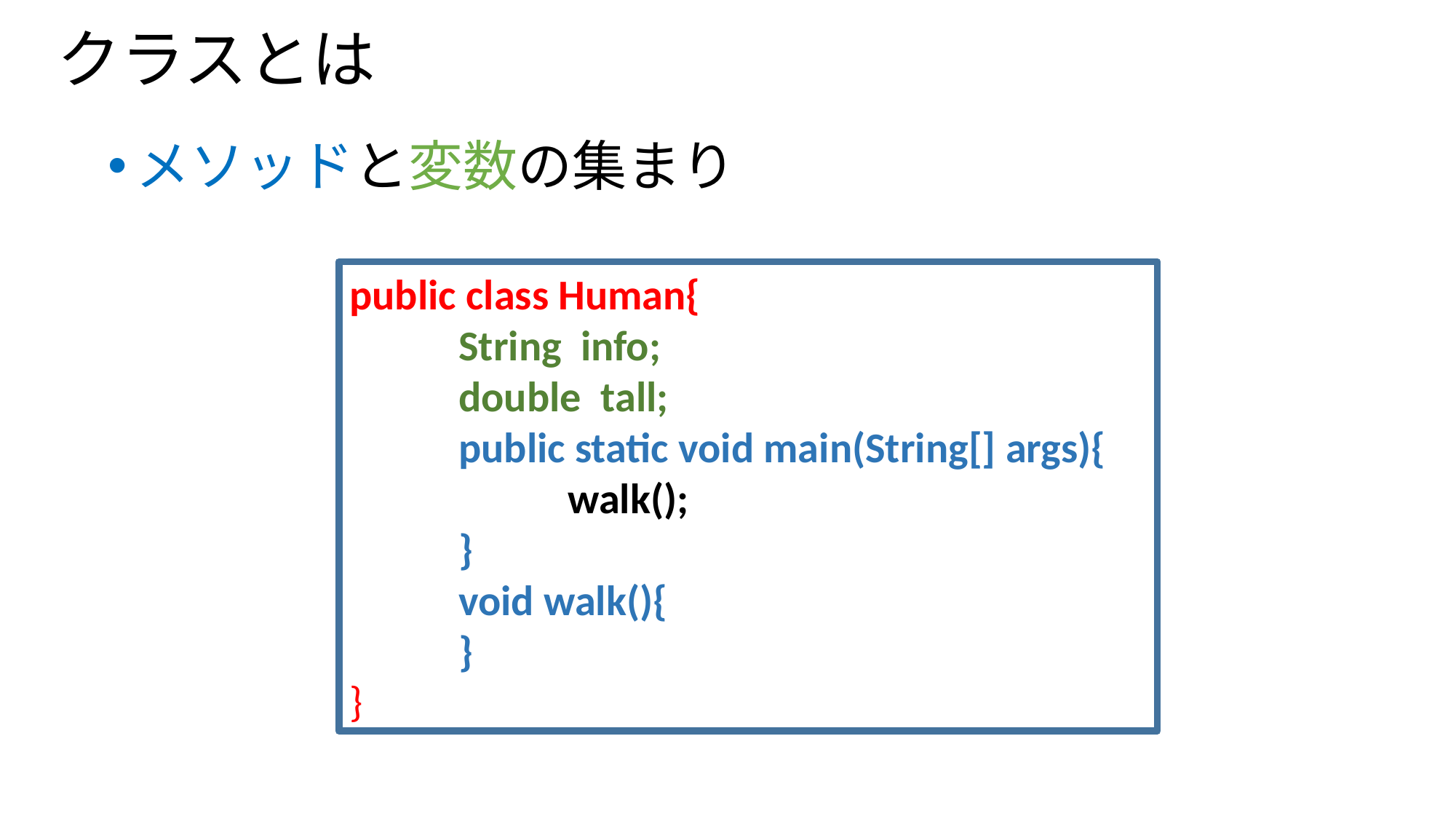

# クラスとは
メソッドと変数の集まり

public class Human{
	String  info;
	double  tall;
	public static void main(String[] args){
		walk();
	}
	void walk(){
	}
}